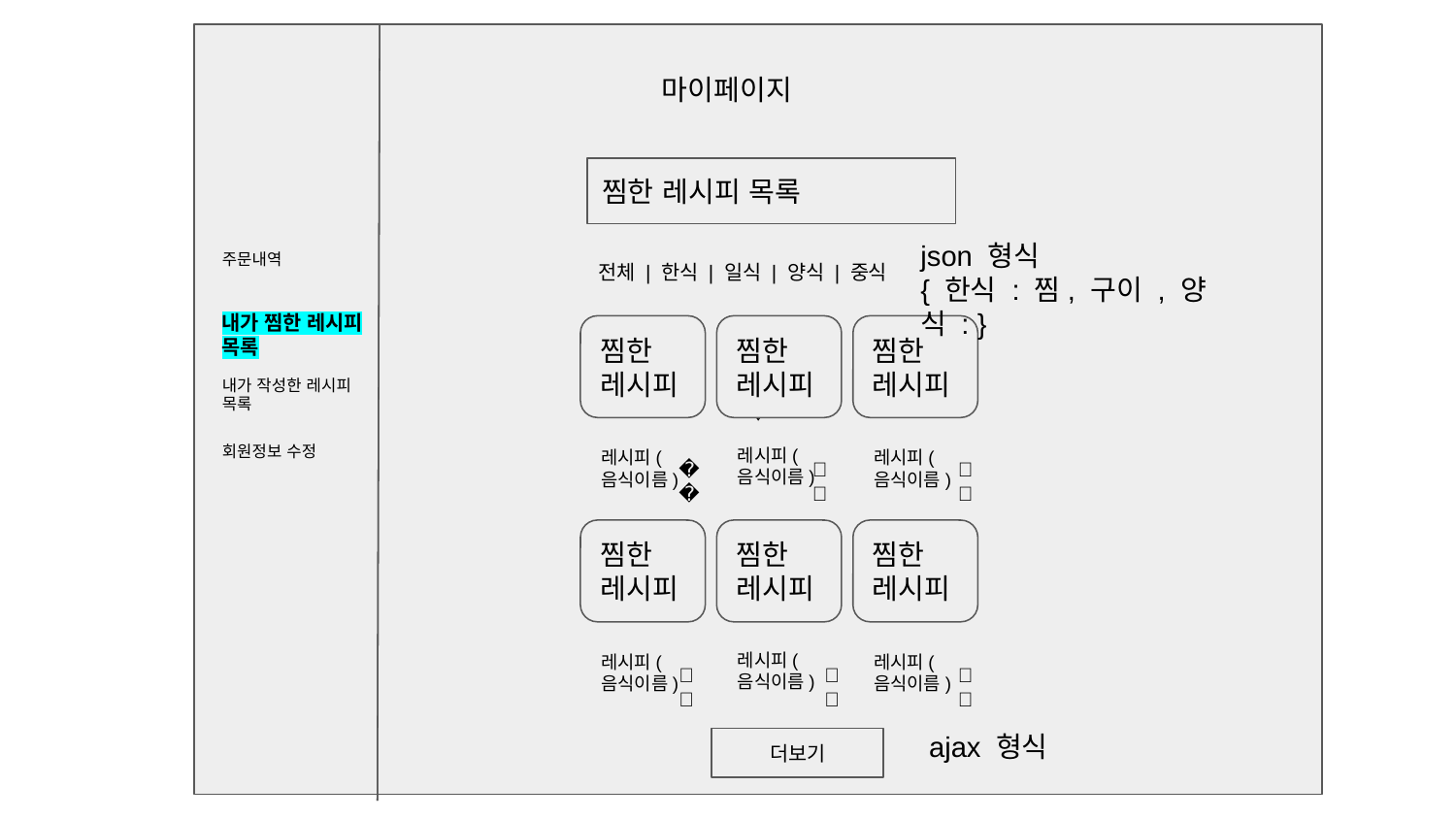

💗
마이페이지
찜한 레시피 목록
json 형식
{ 한식 : 찜, 구이 , 양식 : }

주문내역
전체 | 한식 | 일식 | 양식 | 중식
내가 찜한 레시피 목록
찜한
레시피
찜한
레시피
찜한
레시피
내가 작성한 레시피 목록
레시피(음식이름)
회원정보 수정
레시피(음식이름)
레시피(음식이름)
💗
💗
💗
찜한
레시피
찜한
레시피
찜한
레시피
레시피(음식이름)
레시피(음식이름)
레시피(음식이름)
💗
💗
💗
ajax 형식
더보기